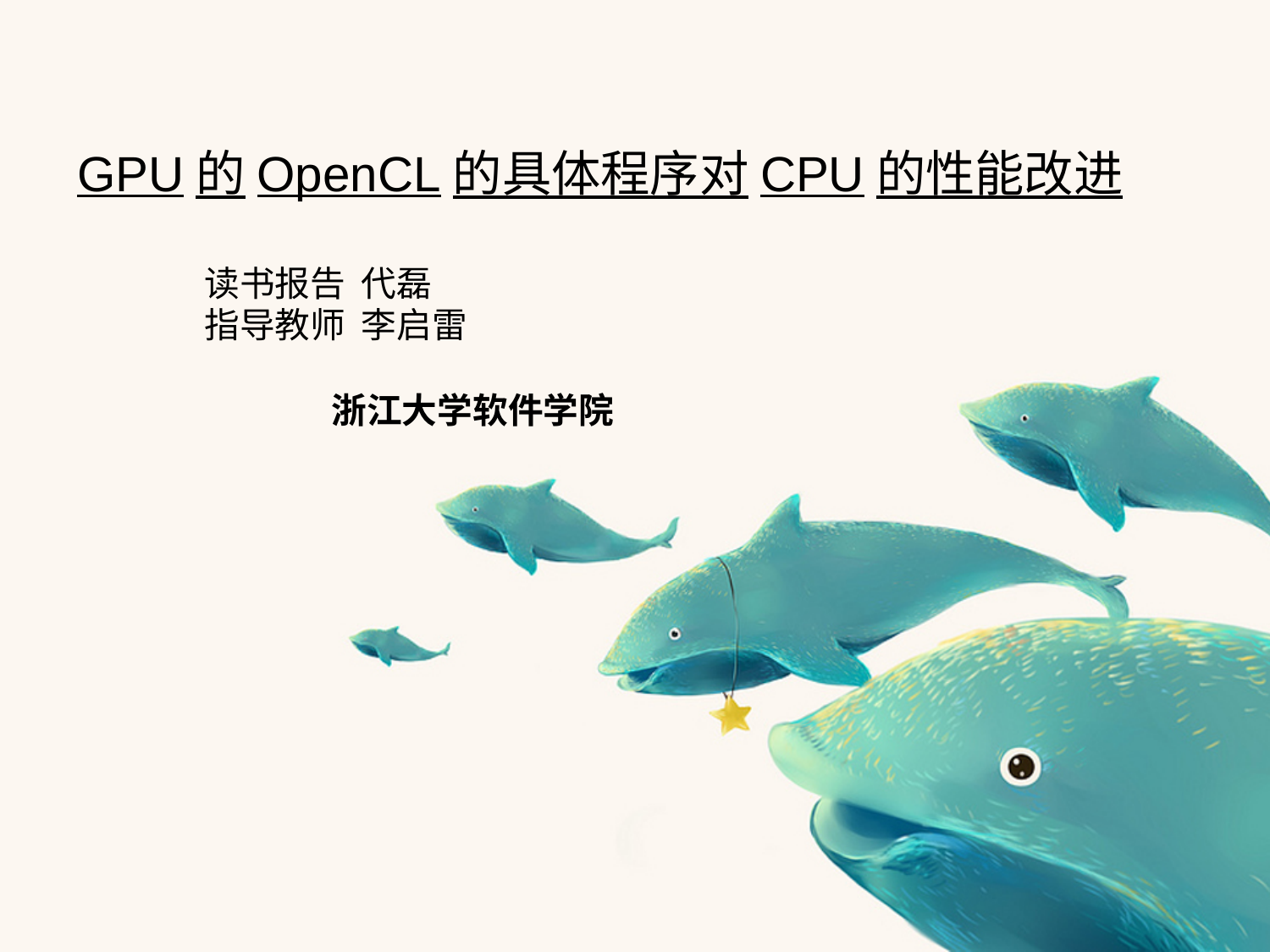

GPU的OpenCL的具体程序对CPU的性能改进

读书报告  代磊
指导教师  李启雷

	浙江大学软件学院